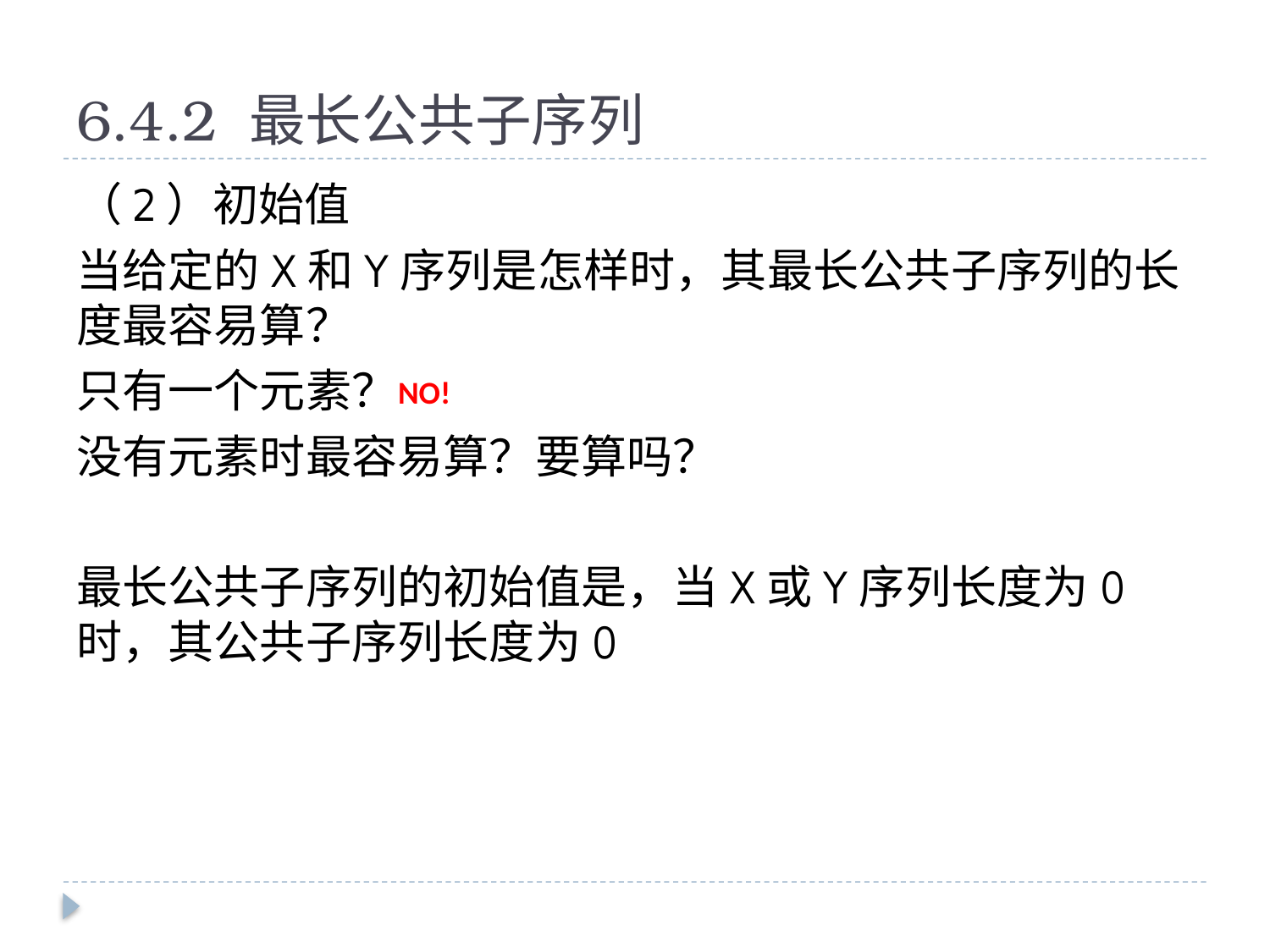

# 6.4.2 最长公共子序列
（2）初始值
当给定的X和Y序列是怎样时，其最长公共子序列的长度最容易算？
只有一个元素？
没有元素时最容易算？要算吗？

最长公共子序列的初始值是，当X或Y序列长度为0时，其公共子序列长度为0
NO!